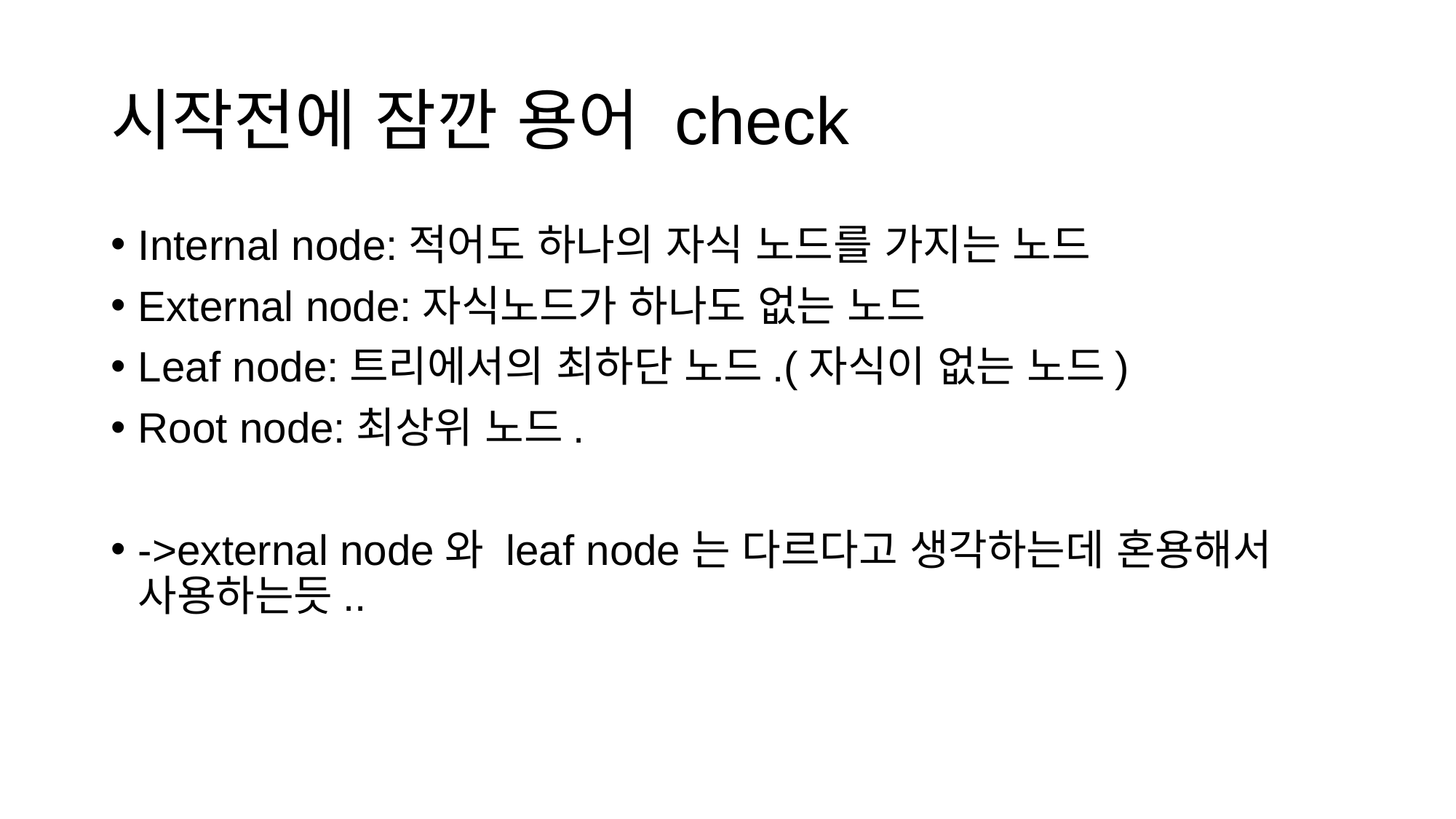

# 시작전에 잠깐 용어 check
Internal node:적어도 하나의 자식 노드를 가지는 노드
External node:자식노드가 하나도 없는 노드
Leaf node:트리에서의 최하단 노드.(자식이 없는 노드)
Root node:최상위 노드.

->external node와 leaf node는 다르다고 생각하는데 혼용해서 사용하는듯..